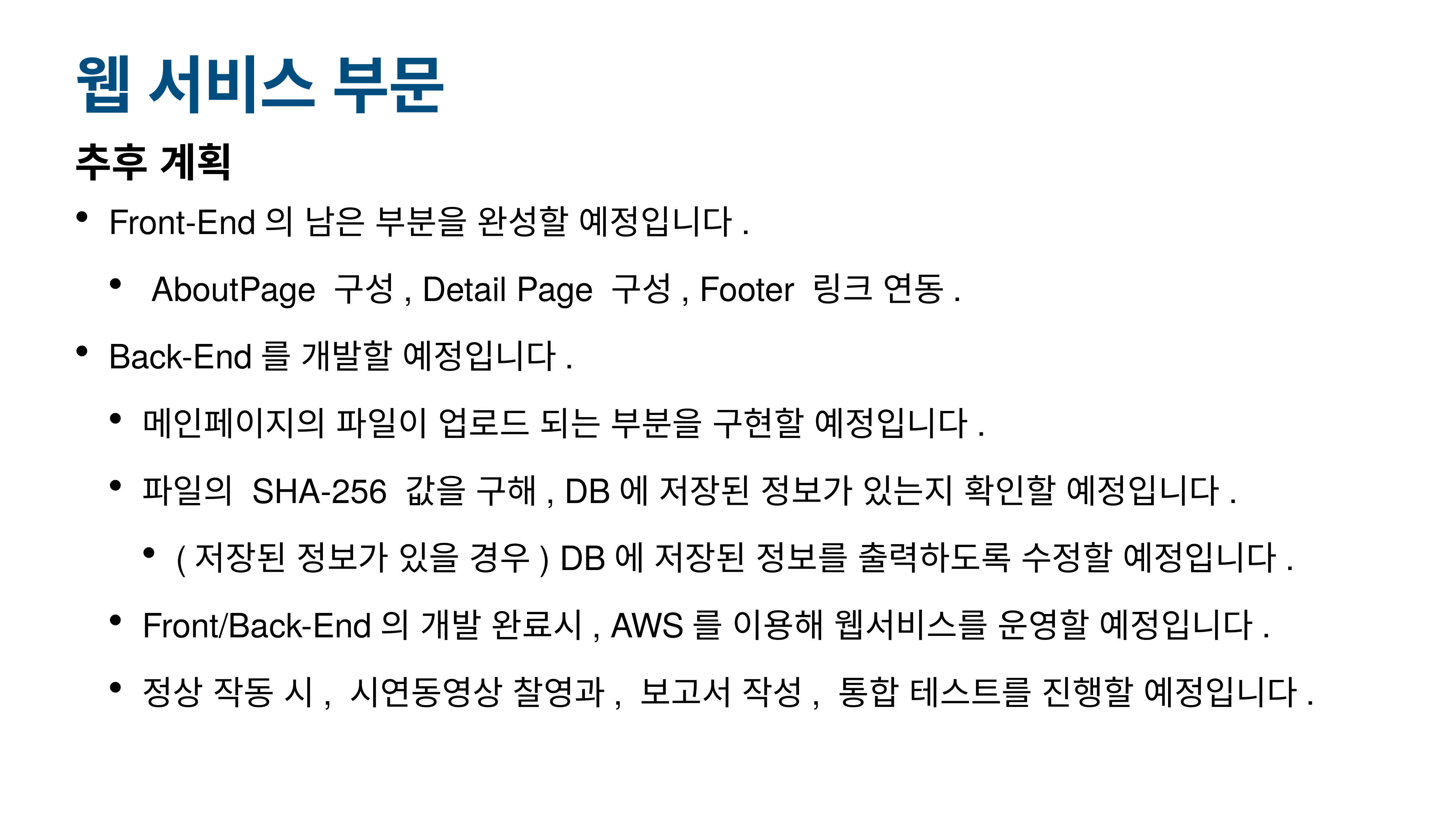

# 웹 서비스 부문
추후 계획
Front-End의 남은 부분을 완성할 예정입니다.
 AboutPage 구성, Detail Page 구성, Footer 링크 연동.
Back-End를 개발할 예정입니다.
메인페이지의 파일이 업로드 되는 부분을 구현할 예정입니다.
파일의 SHA-256 값을 구해, DB에 저장된 정보가 있는지 확인할 예정입니다.
(저장된 정보가 있을 경우) DB에 저장된 정보를 출력하도록 수정할 예정입니다.
Front/Back-End의 개발 완료시, AWS를 이용해 웹서비스를 운영할 예정입니다.
정상 작동 시, 시연동영상 찰영과, 보고서 작성, 통합 테스트를 진행할 예정입니다.